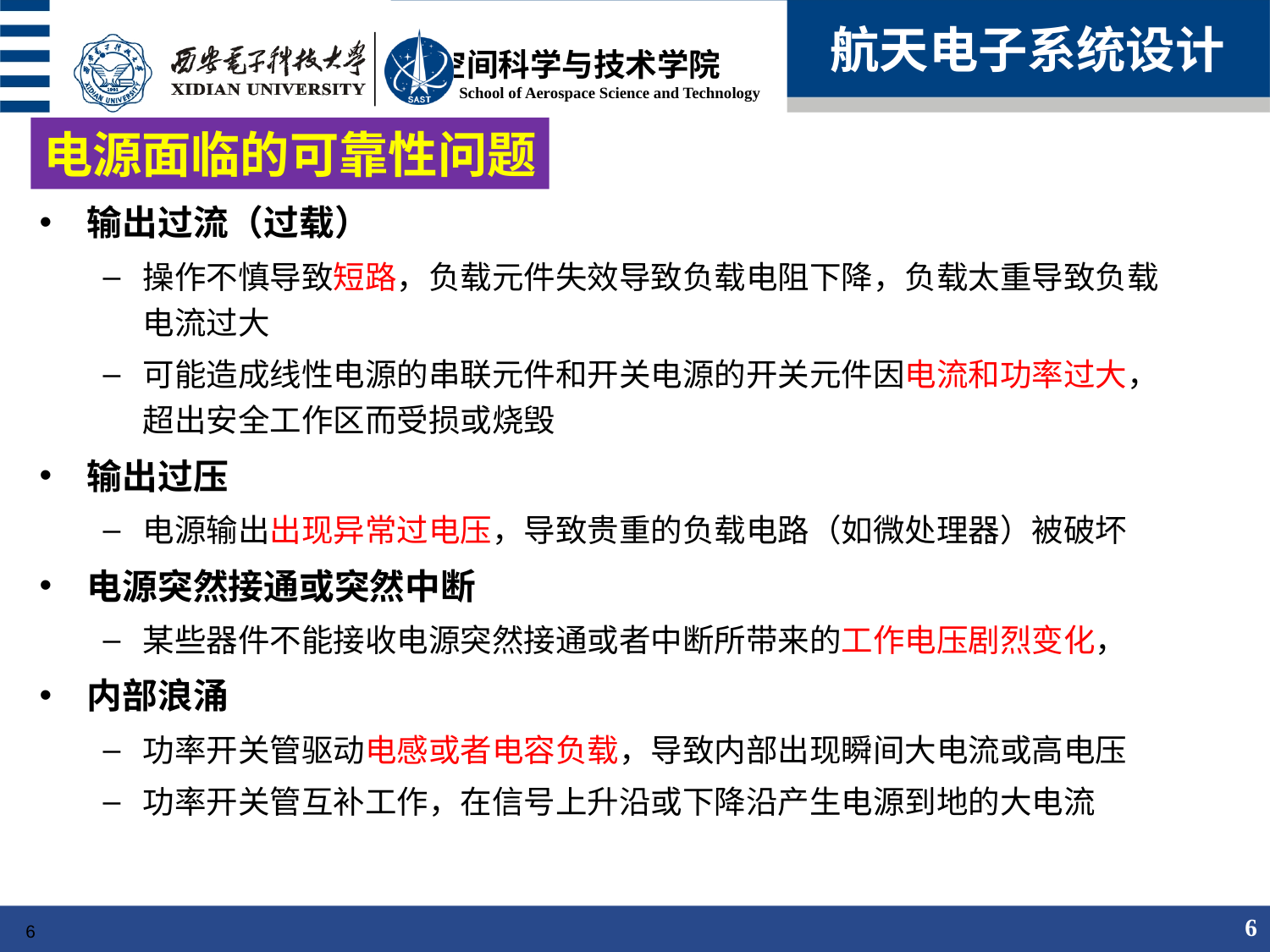

航天电子系统设计
电源面临的可靠性问题
输出过流（过载）
操作不慎导致短路，负载元件失效导致负载电阻下降，负载太重导致负载电流过大
可能造成线性电源的串联元件和开关电源的开关元件因电流和功率过大，超出安全工作区而受损或烧毁
输出过压
电源输出出现异常过电压，导致贵重的负载电路（如微处理器）被破坏
电源突然接通或突然中断
某些器件不能接收电源突然接通或者中断所带来的工作电压剧烈变化，
内部浪涌
功率开关管驱动电感或者电容负载，导致内部出现瞬间大电流或高电压
功率开关管互补工作，在信号上升沿或下降沿产生电源到地的大电流
6